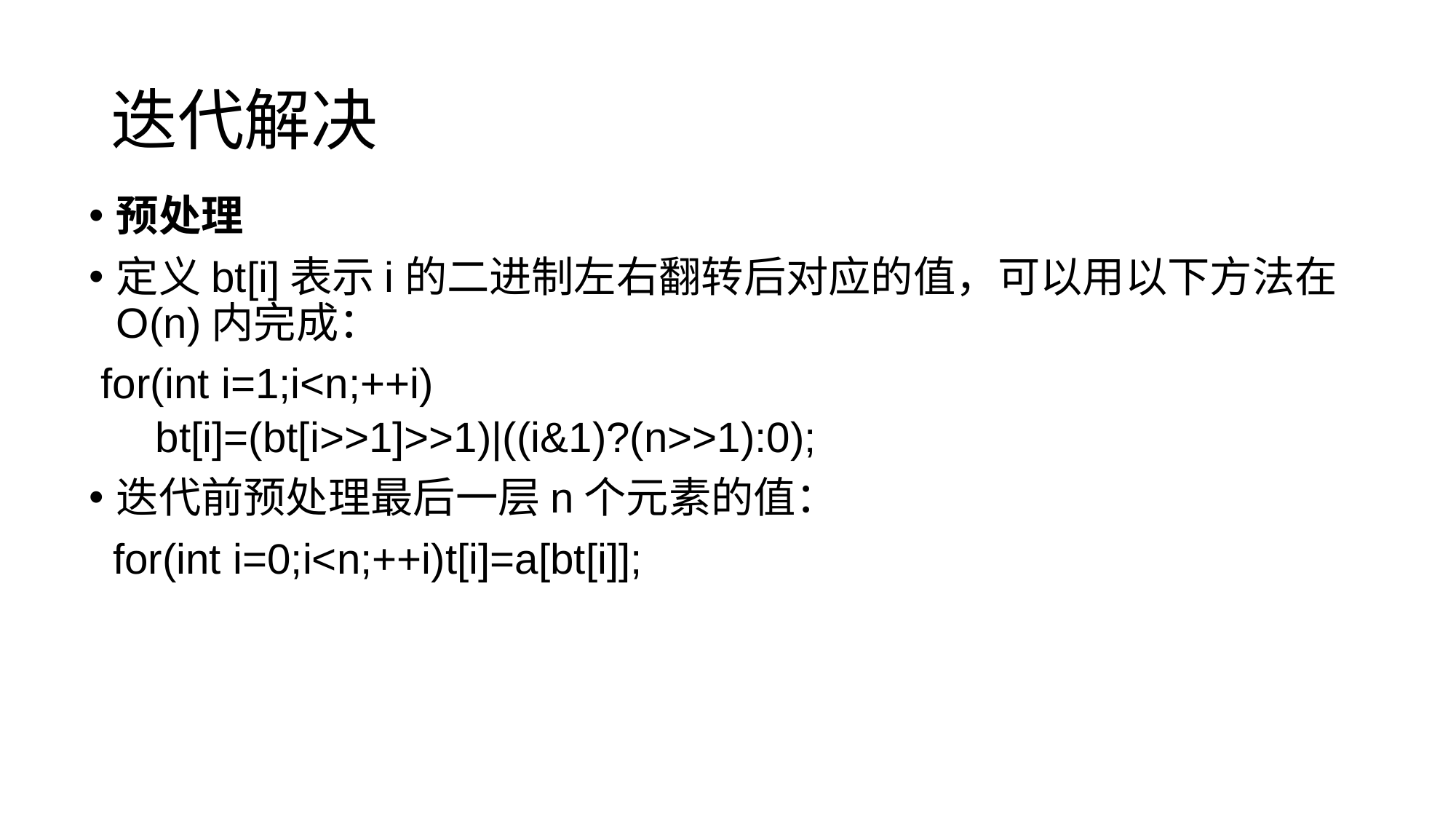

# 迭代解决
预处理
定义bt[i]表示i的二进制左右翻转后对应的值，可以用以下方法在O(n)内完成：
 for(int i=1;i<n;++i)
 bt[i]=(bt[i>>1]>>1)|((i&1)?(n>>1):0);
迭代前预处理最后一层n个元素的值：
  for(int i=0;i<n;++i)t[i]=a[bt[i]];